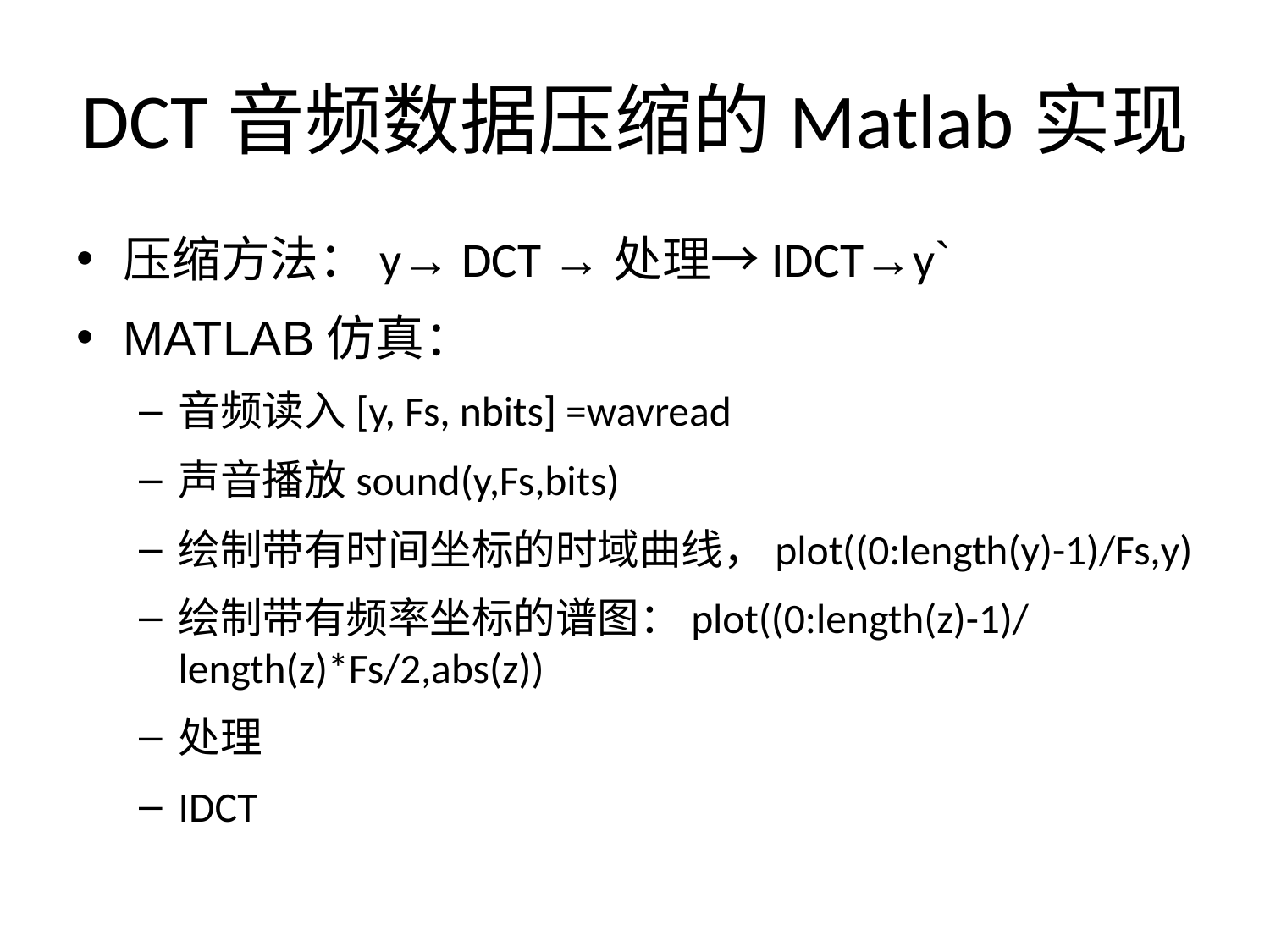

# DCT音频数据压缩的Matlab实现
压缩方法：y→ DCT →处理→IDCT→y`
MATLAB仿真：
音频读入[y, Fs, nbits] =wavread
声音播放sound(y,Fs,bits)
绘制带有时间坐标的时域曲线，plot((0:length(y)-1)/Fs,y)
绘制带有频率坐标的谱图：plot((0:length(z)-1)/length(z)*Fs/2,abs(z))
处理
IDCT